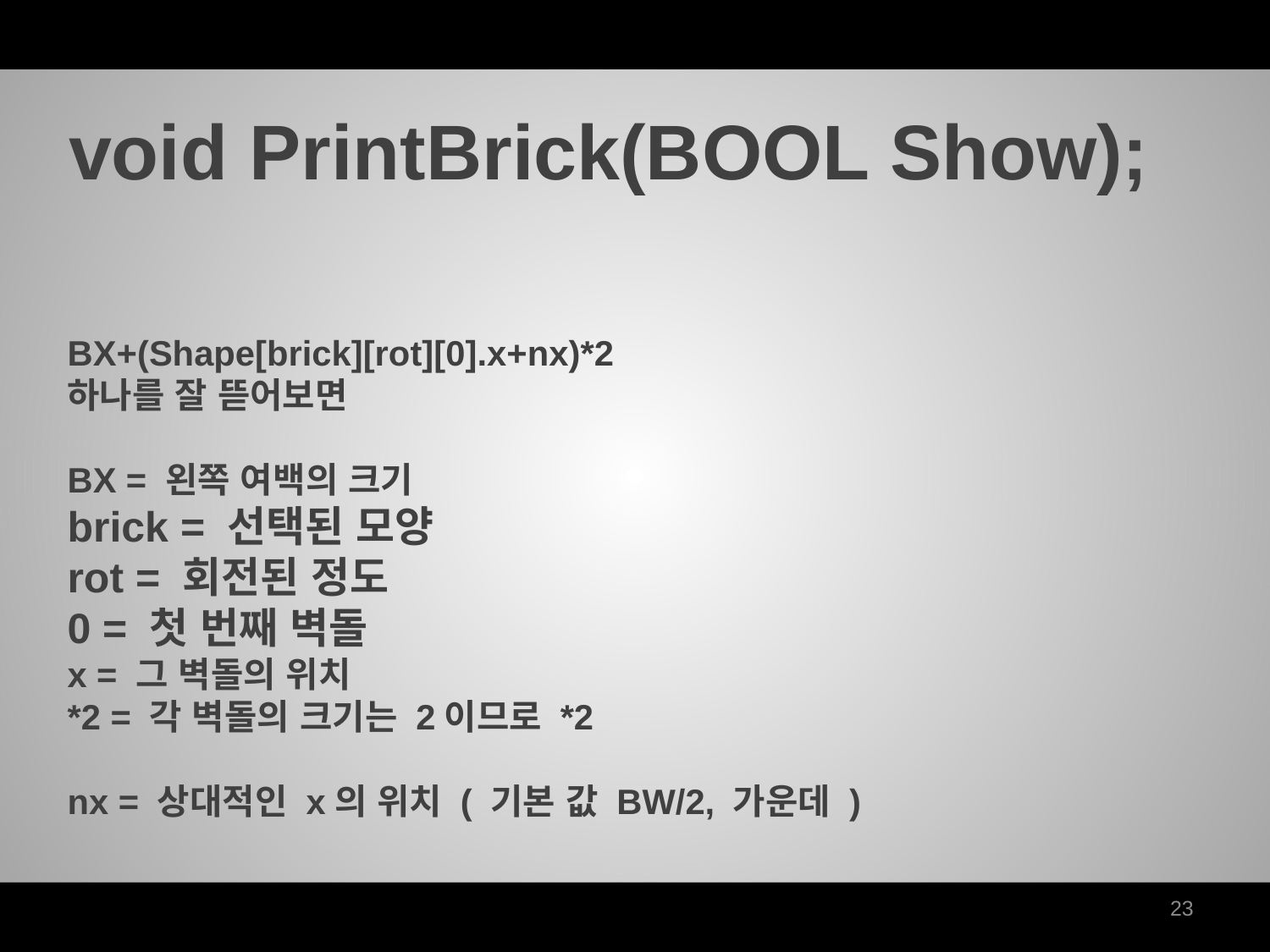

void PrintBrick(BOOL Show);
BX+(Shape[brick][rot][0].x+nx)*2
하나를 잘 뜯어보면

BX = 왼쪽 여백의 크기
brick = 선택된 모양
rot = 회전된 정도
0 = 첫 번째 벽돌
x = 그 벽돌의 위치
*2 = 각 벽돌의 크기는 2이므로 *2

nx = 상대적인 x의 위치 ( 기본 값 BW/2, 가운데 )
23